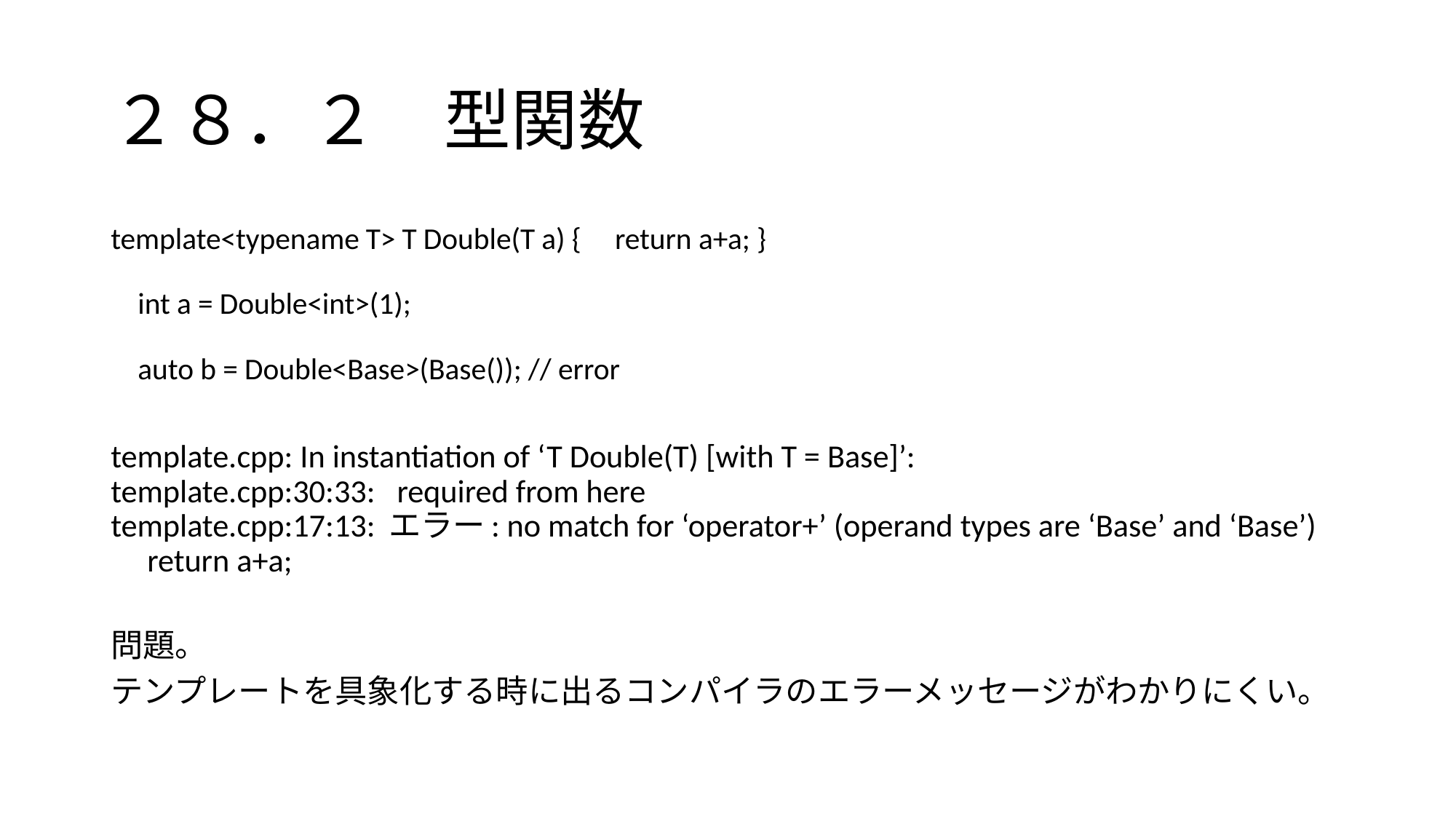

# ２８．２　型関数
template<typename T> T Double(T a) {     return a+a; }
    int a = Double<int>(1);
    auto b = Double<Base>(Base()); // error

template.cpp: In instantiation of ‘T Double(T) [with T = Base]’:
template.cpp:30:33:   required from here
template.cpp:17:13: エラー: no match for ‘operator+’ (operand types are ‘Base’ and ‘Base’)
     return a+a;
問題。
テンプレートを具象化する時に出るコンパイラのエラーメッセージがわかりにくい。